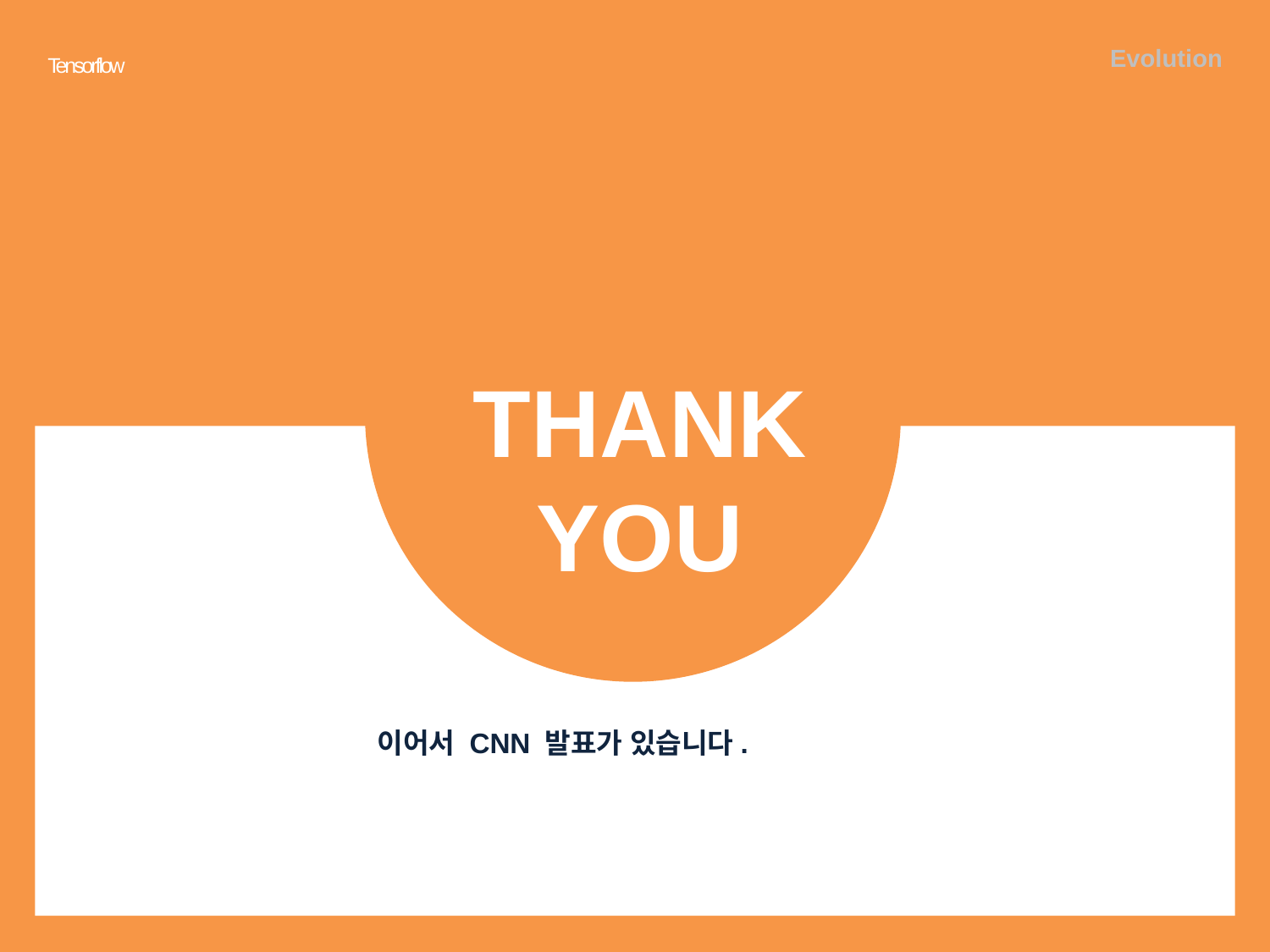

Evolution
Tensorflow

THANK
YOU

이어서 CNN 발표가 있습니다.